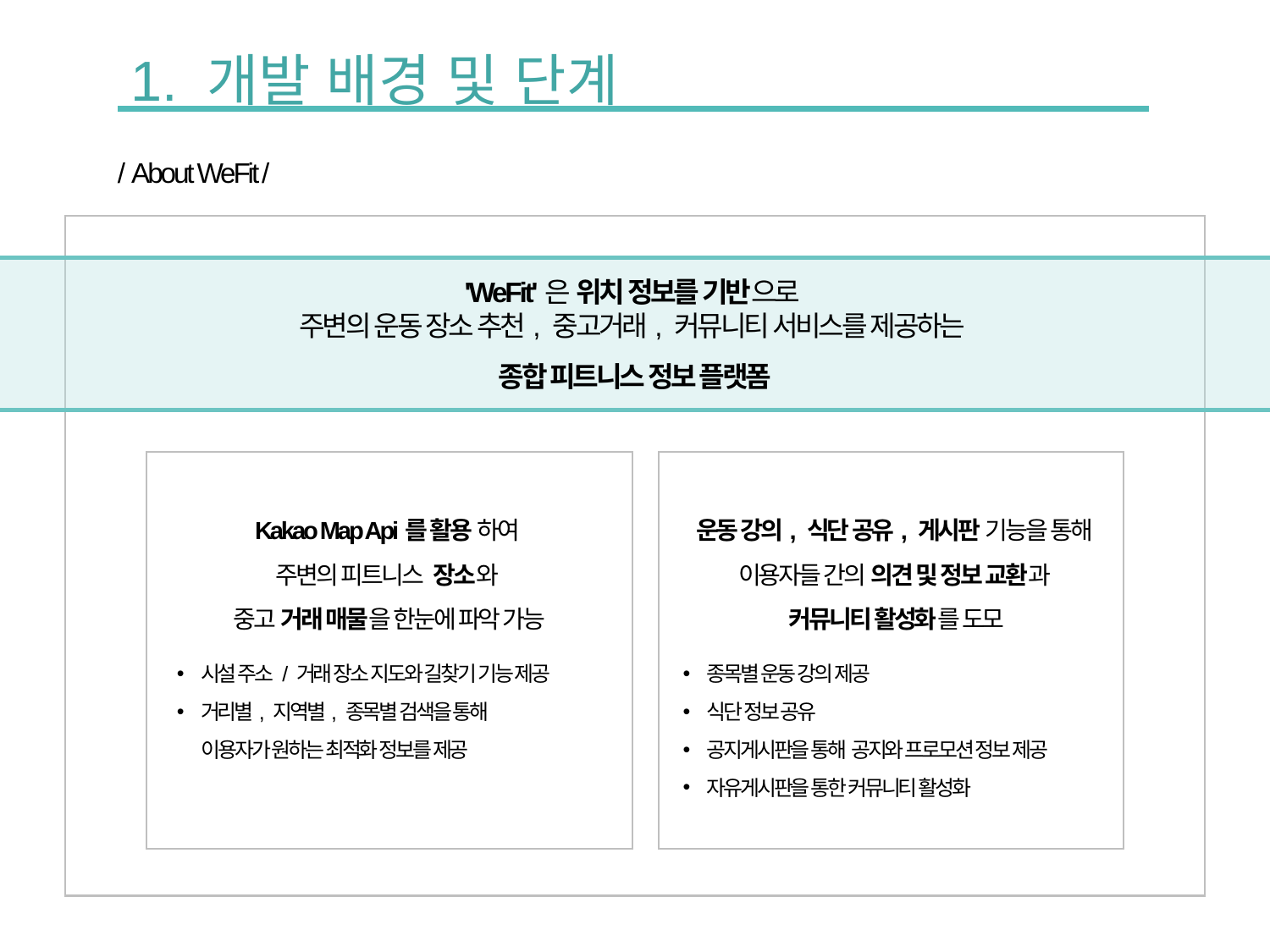

1. 개발 배경 및 단계

/  About WeFit /

'WeFit'은 위치 정보를 기반으로
주변의 운동 장소 추천, 중고거래, 커뮤니티 서비스를 제공하는
종합 피트니스 정보 플랫폼

운동 강의, 식단 공유, 게시판 기능을 통해
이용자들 간의 의견 및 정보 교환과
커뮤니티 활성화를 도모
Kakao Map Api를 활용 하여
주변의 피트니스  장소와
중고 거래 매물을 한눈에 파악 가능
종목별 운동 강의 제공
식단 정보 공유
공지게시판을 통해  공지와 프로모션 정보 제공
자유게시판을 통한 커뮤니티 활성화
시설 주소 / 거래 장소 지도와 길찾기 기능 제공
거리별, 지역별, 종목별 검색을 통해
     이용자가 원하는 최적화 정보를 제공